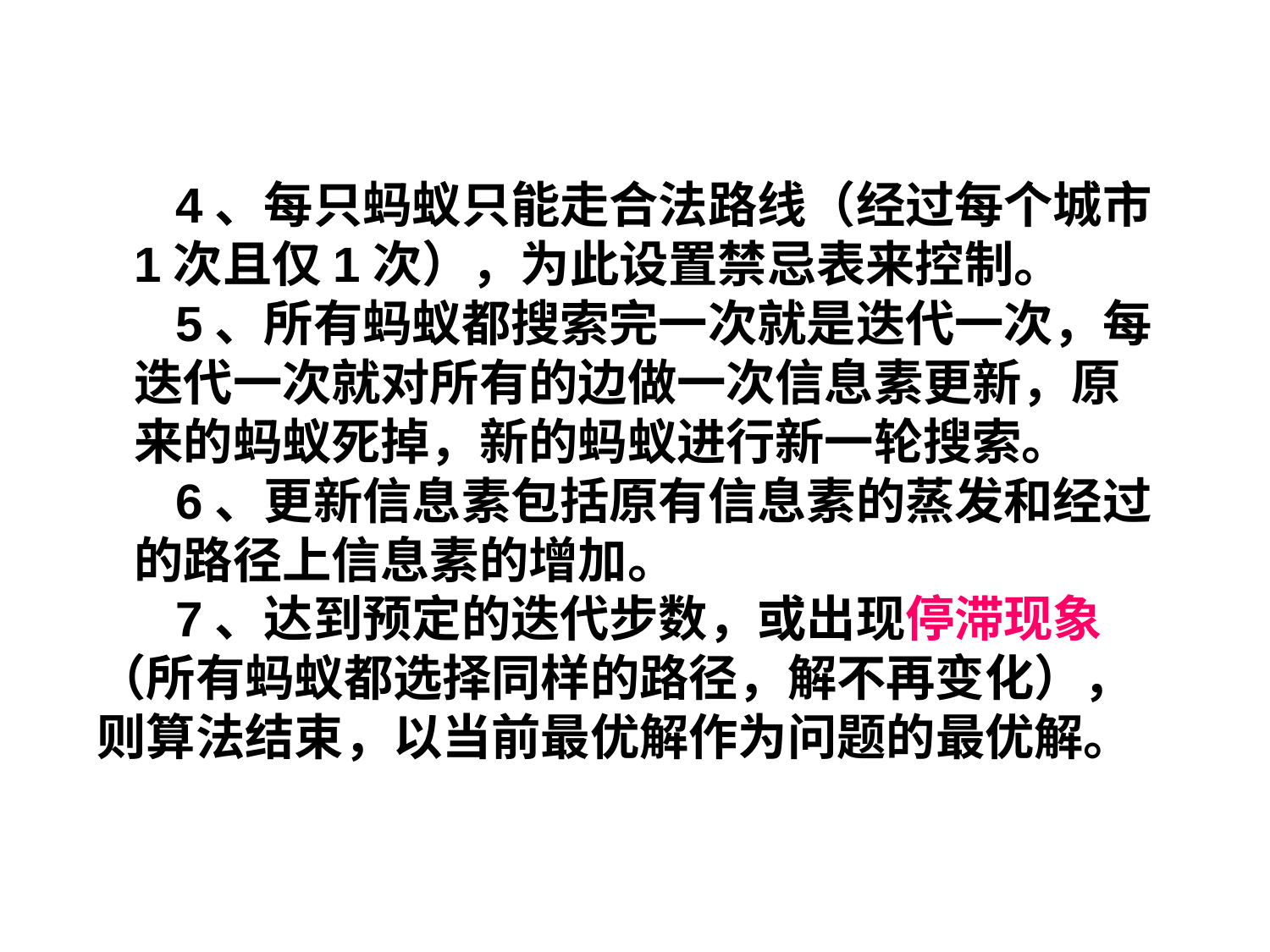

4、每只蚂蚁只能走合法路线（经过每个城市
1次且仅1次），为此设置禁忌表来控制。
   5、所有蚂蚁都搜索完一次就是迭代一次，每
迭代一次就对所有的边做一次信息素更新，原
来的蚂蚁死掉，新的蚂蚁进行新一轮搜索。
   6、更新信息素包括原有信息素的蒸发和经过
的路径上信息素的增加。
   7、达到预定的迭代步数，或出现停滞现象（所有蚂蚁都选择同样的路径，解不再变化），则算法结束，以当前最优解作为问题的最优解。